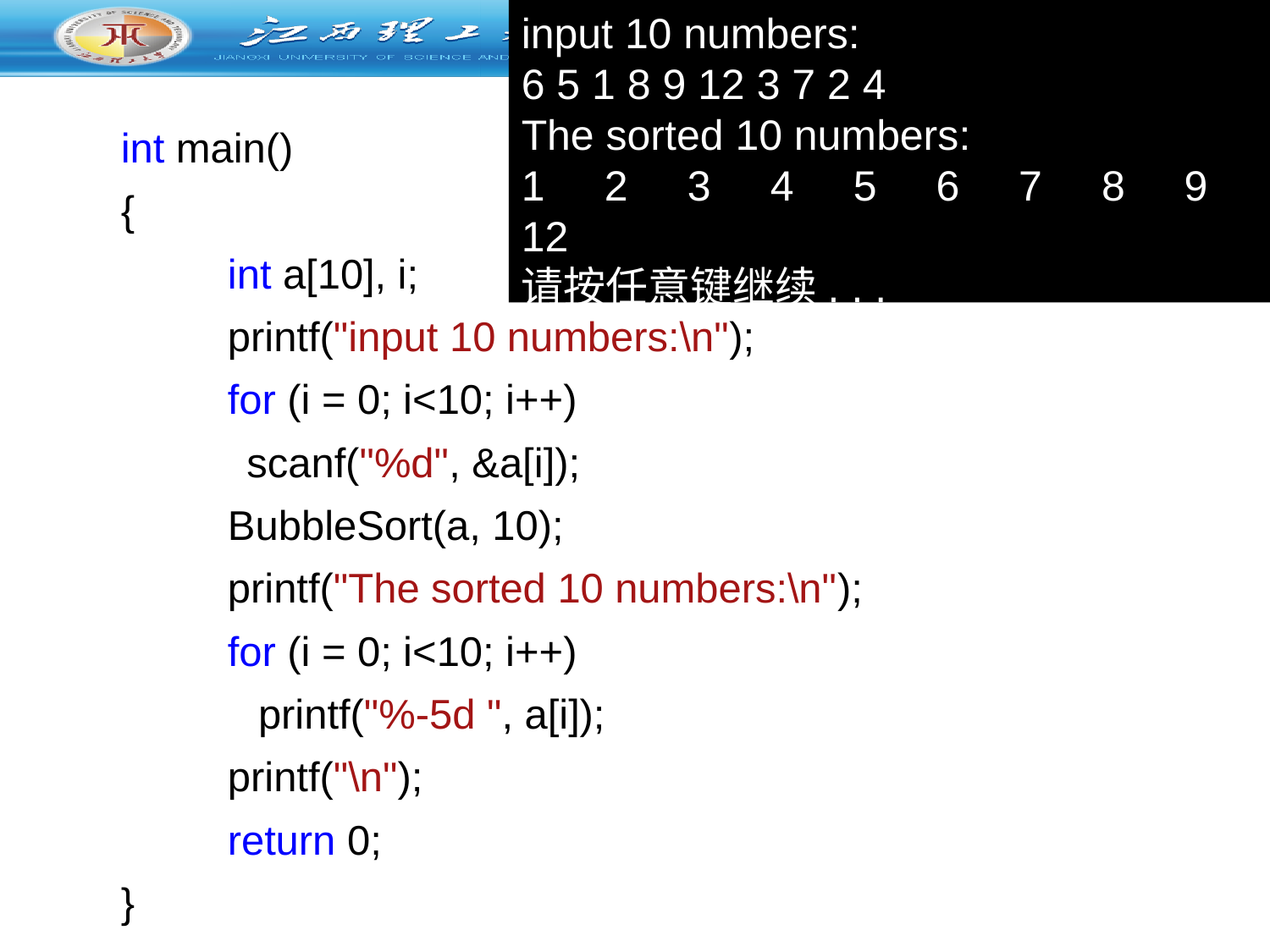

input 10 numbers:
6 5 1 8 9 12 3 7 2 4
The sorted 10 numbers:
1     2     3     4     5     6     7     8     9     12
请按任意键继续. . .

int main()
{
 	int a[10], i;
 	printf("input 10 numbers:\n");
 	for (i = 0; i<10; i++)
           scanf("%d", &a[i]);
 	BubbleSort(a, 10);
 	printf("The sorted 10 numbers:\n");
 	for (i = 0; i<10; i++)
            printf("%-5d ", a[i]);
 	printf("\n");
 	return 0;
}